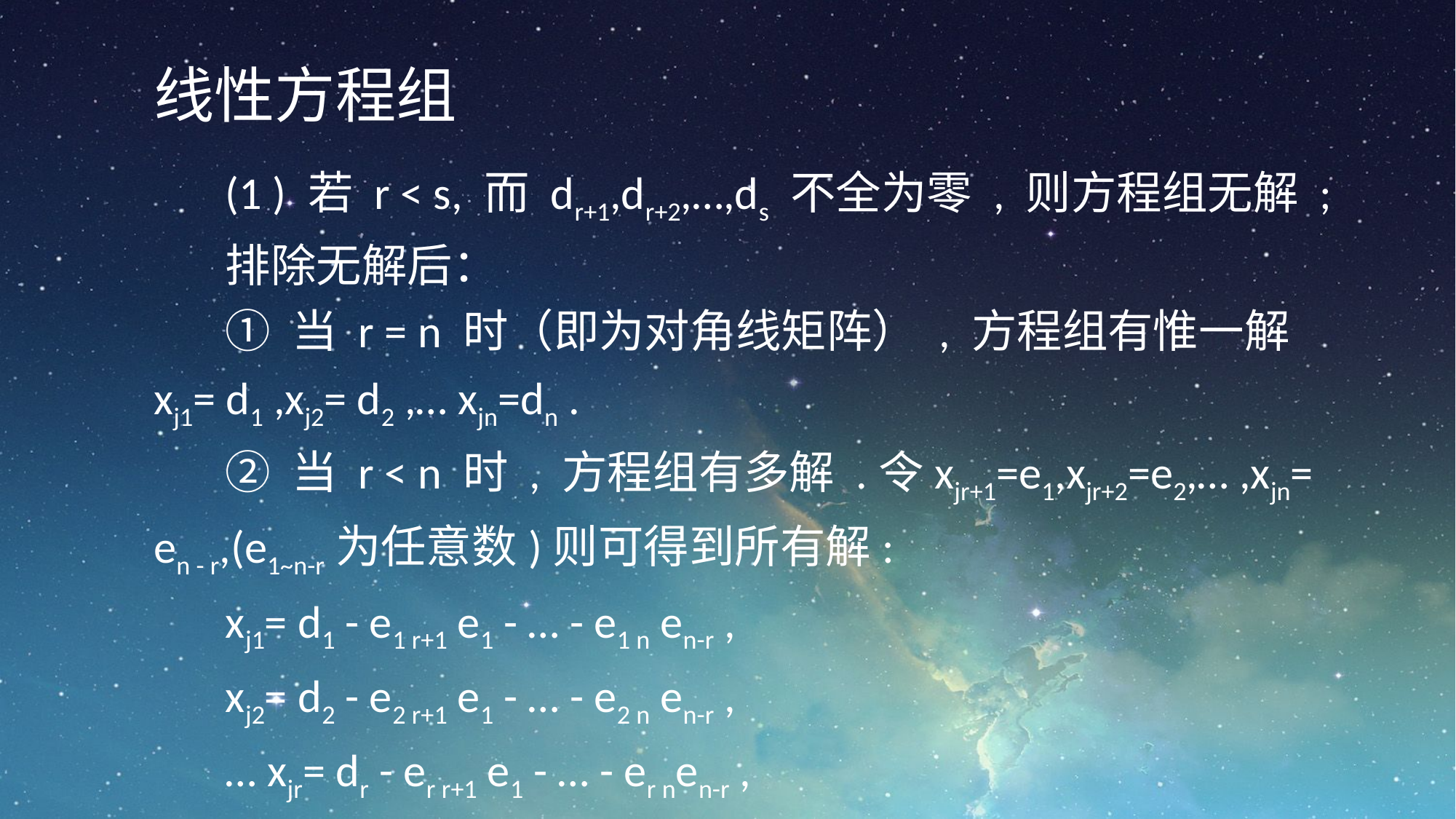

线性方程组
(1 ) 若 r < s, 而 dr+1,dr+2,…,ds 不全为零 , 则方程组无解 ;
排除无解后：
① 当 r = n 时（即为对角线矩阵） , 方程组有惟一解 xj1= d1 ,xj2= d2 ,… xjn=dn .
② 当 r < n 时 , 方程组有多解 .令xjr+1=e1,xjr+2=e2,… ,xjn= en - r,(e1~n-r为任意数)则可得到所有解:
xj1= d1 - e1 r+1 e1 - … - e1 n en-r ,
xj2= d2 - e2 r+1 e1 - … - e2 n en-r ,
… xjr= dr - er r+1 e1 - … - er nen-r ,
xjr+1= e1 ,… xjn= en - r .